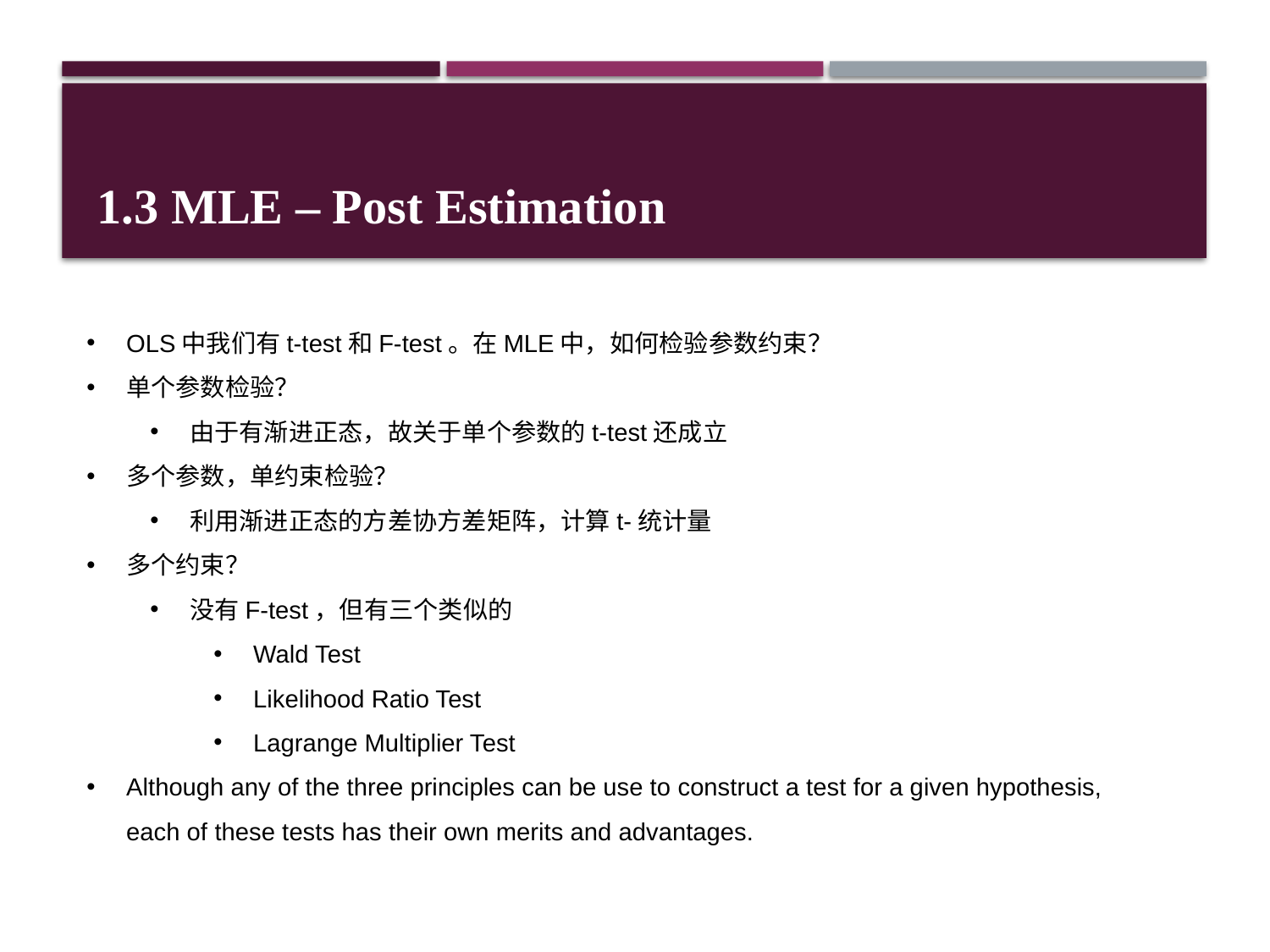

1.3 MLE – Post Estimation
OLS中我们有t-test和F-test。在MLE中，如何检验参数约束？
单个参数检验？
由于有渐进正态，故关于单个参数的t-test还成立
多个参数，单约束检验？
利用渐进正态的方差协方差矩阵，计算t-统计量
多个约束？
没有F-test，但有三个类似的
Wald Test
Likelihood Ratio Test
Lagrange Multiplier Test
Although any of the three principles can be use to construct a test for a given hypothesis, each of these tests has their own merits and advantages.